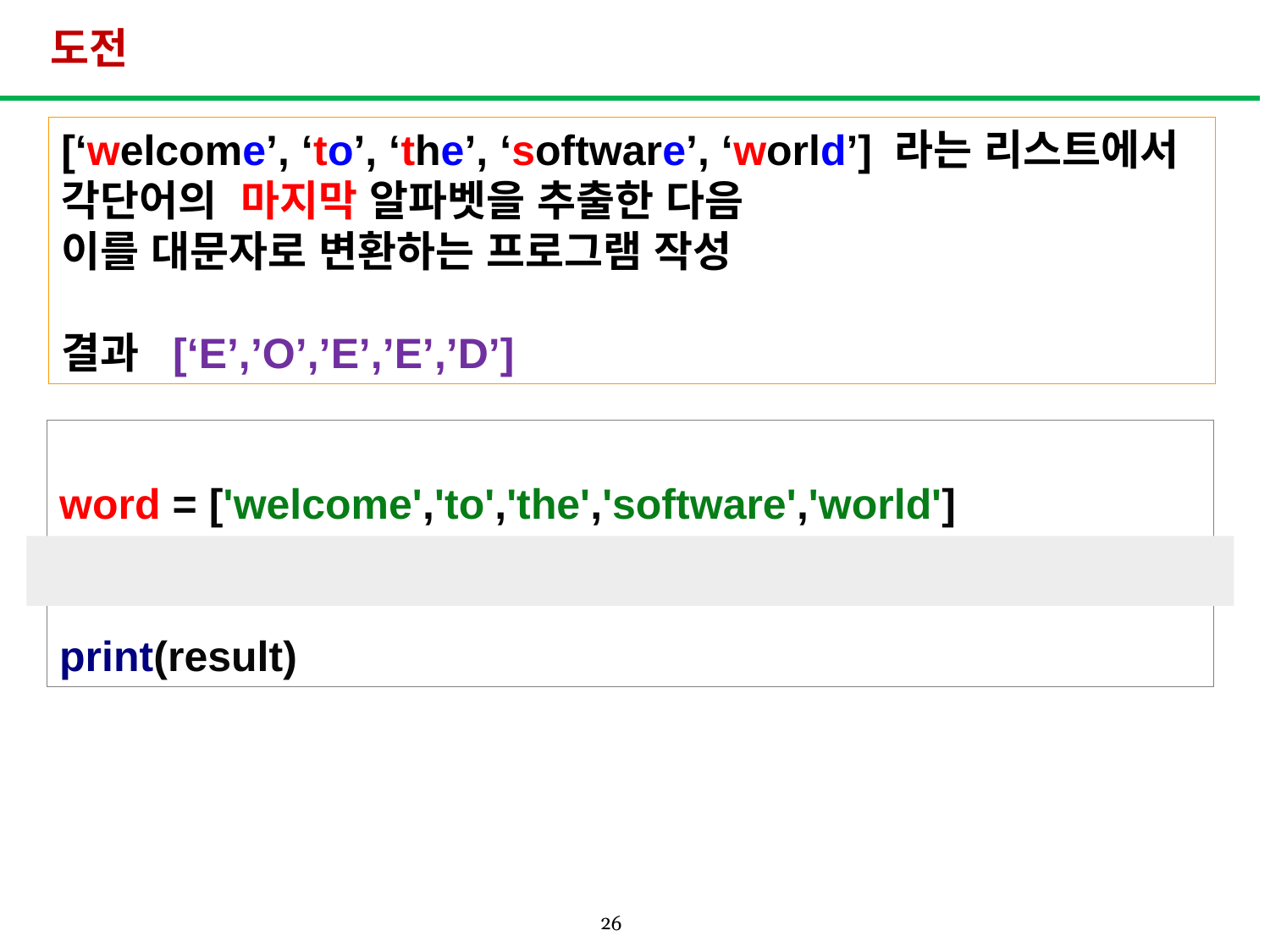

# 도전
[‘welcome’, ‘to’, ‘the’, ‘software’, ‘world’] 라는 리스트에서
각단어의  마지막 알파벳을 추출한 다음
이를 대문자로 변환하는 프로그램 작성

결과  [‘E’,’O’,’E’,’E’,’D’]
word = ['welcome','to','the','software','world']
result = [ i[-1].upper() for i in word]
print(result)

26